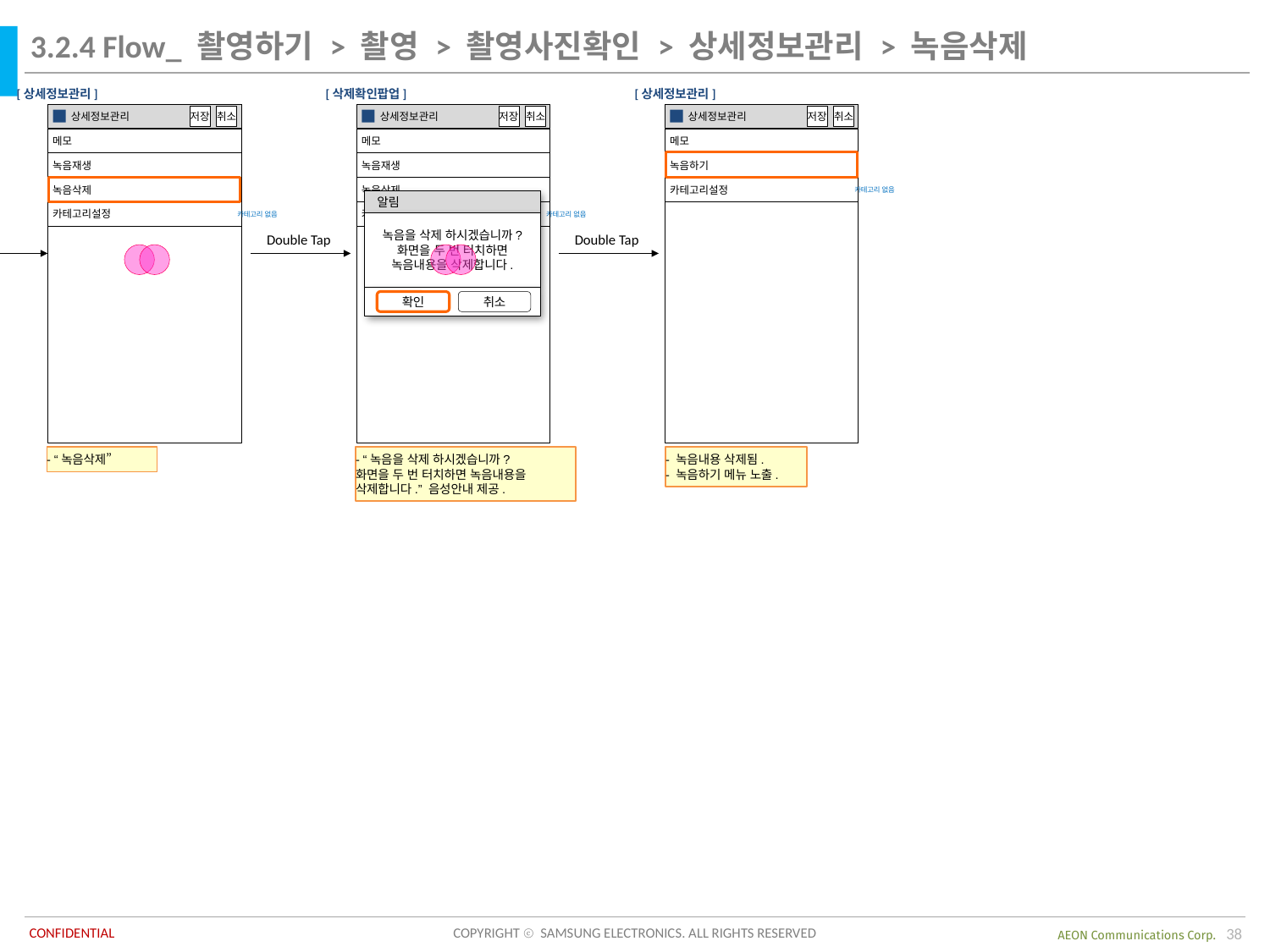

3.2.4 Flow_ 촬영하기 > 촬영 > 촬영사진확인 > 상세정보관리 > 녹음삭제
[상세정보관리]
[삭제확인팝업]
[상세정보관리]

         상세정보관리

저장
취소
메모
녹음재생
녹음삭제
카테고리설정
카테고리 없음

         상세정보관리

저장
취소
메모
녹음재생
녹음삭제
카테고리설정
카테고리 없음

         상세정보관리

저장
취소
메모
녹음하기
카테고리설정
카테고리 없음

알림
녹음을 삭제 하시겠습니까?
화면을 두 번 터치하면 녹음내용을 삭제합니다.

확인
취소
Double Tap
Double Tap

- “녹음삭제”
- “녹음을 삭제 하시겠습니까?
화면을 두 번 터치하면 녹음내용을 삭제합니다.” 음성안내 제공.
- 녹음내용 삭제됨.
- 녹음하기 메뉴 노출.
38